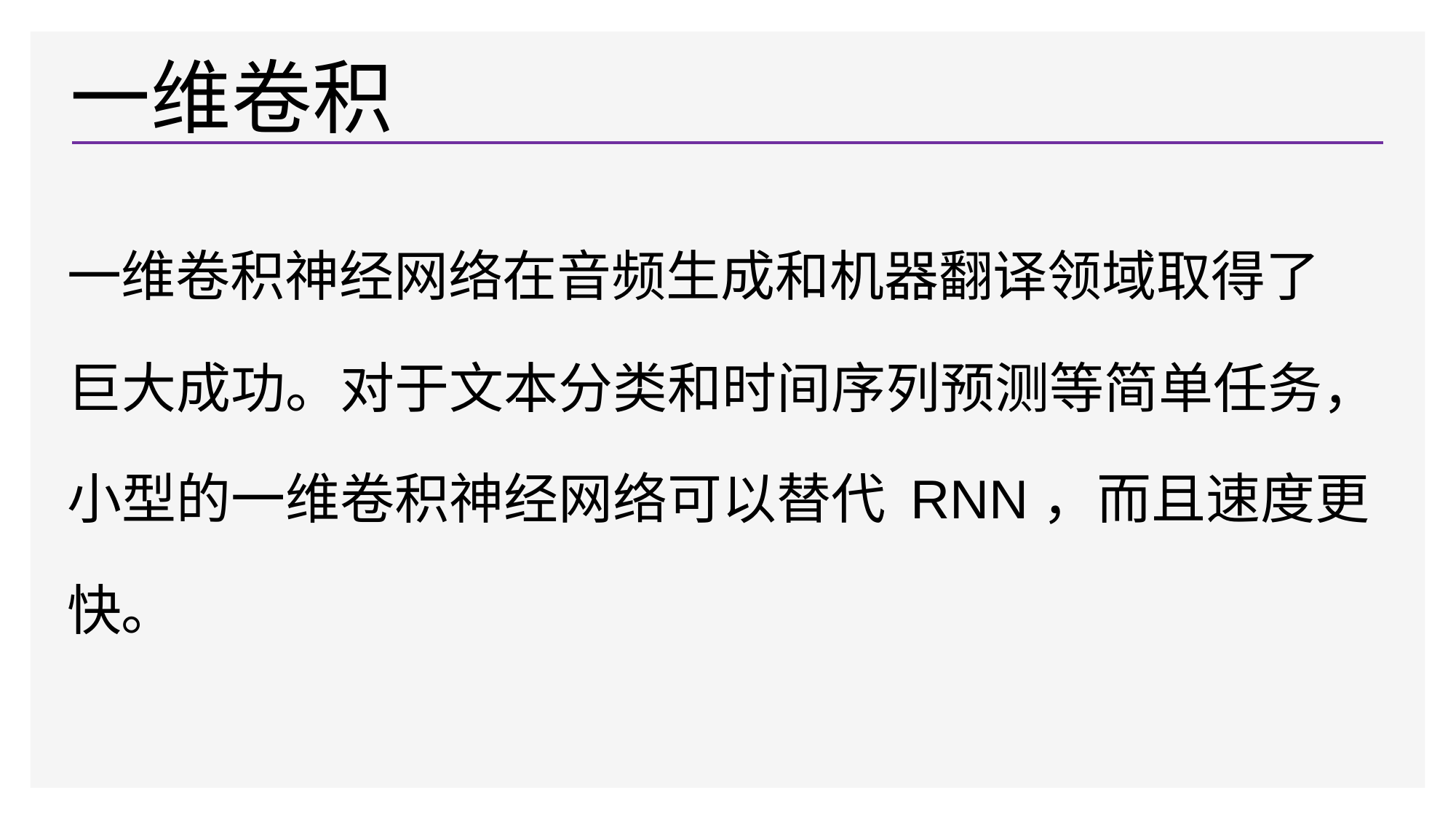

# 一维卷积
一维卷积神经网络在音频生成和机器翻译领域取得了
巨大成功。对于文本分类和时间序列预测等简单任务， 小型的一维卷积神经网络可以替代 RNN，而且速度更 快。